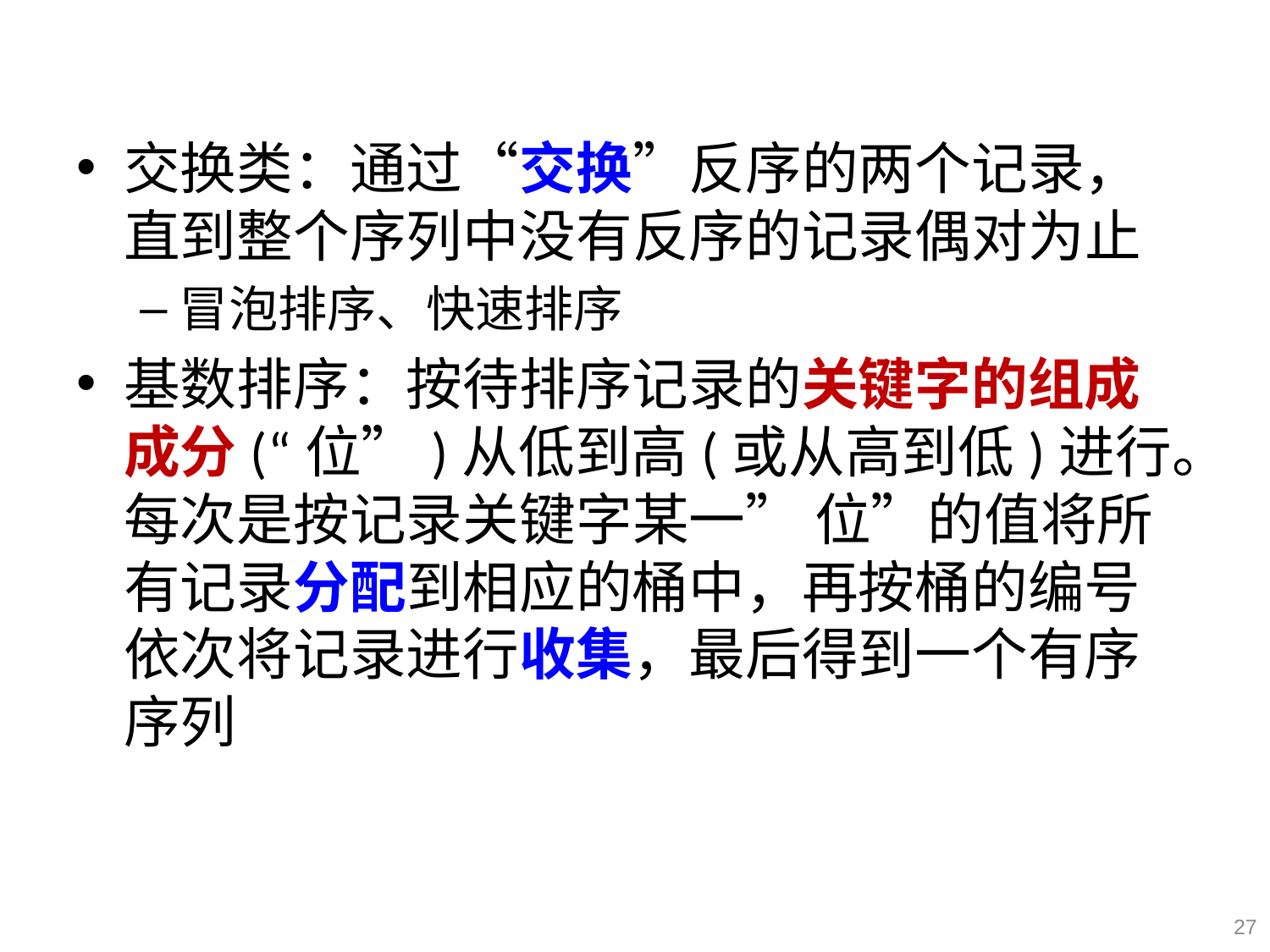

#
交换类：通过“交换”反序的两个记录，直到整个序列中没有反序的记录偶对为止
冒泡排序、快速排序
基数排序：按待排序记录的关键字的组成成分(“位”)从低到高(或从高到低)进行。每次是按记录关键字某一” 位”的值将所有记录分配到相应的桶中，再按桶的编号依次将记录进行收集，最后得到一个有序序列

27